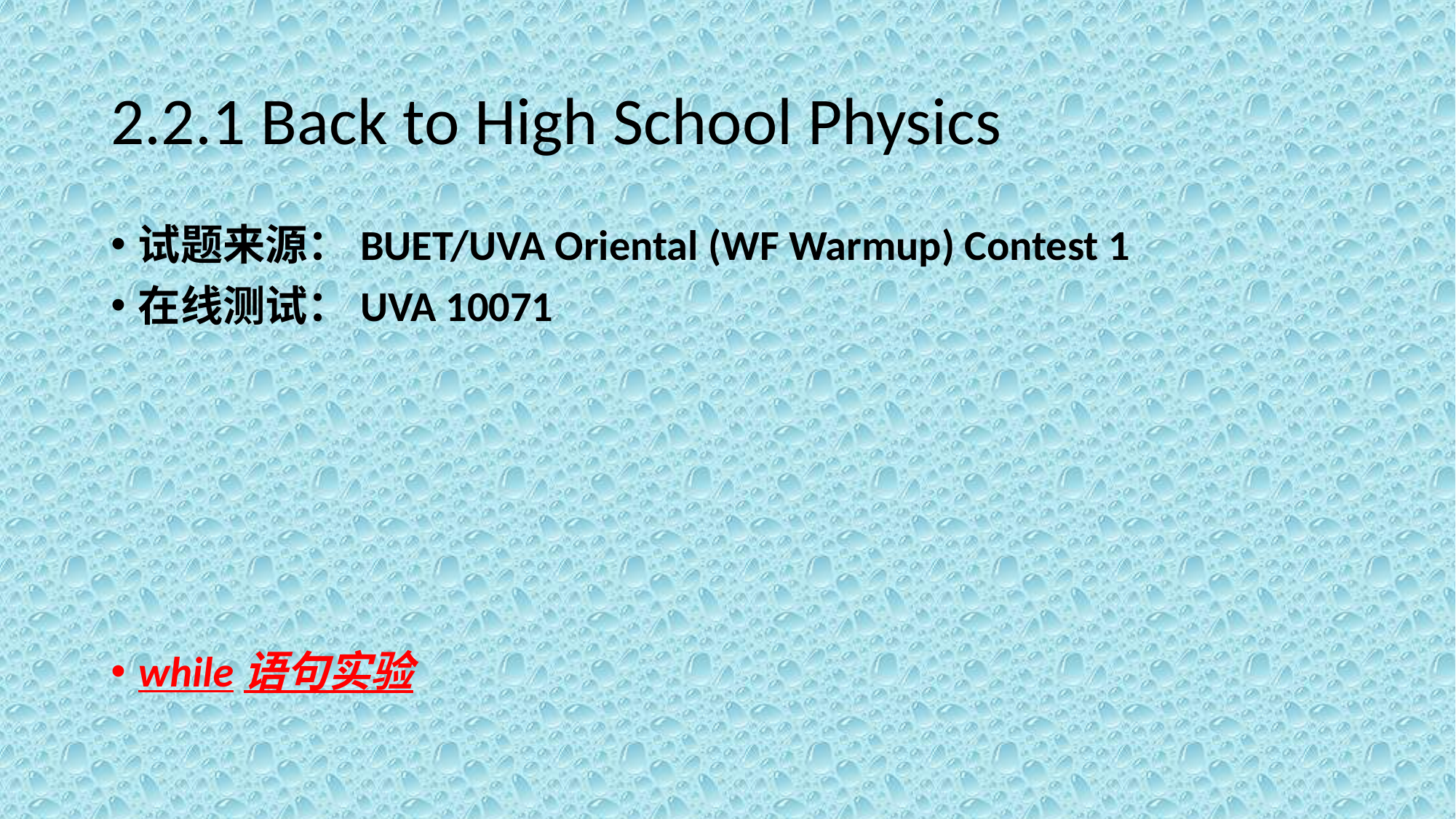

# 2.2.1 Back to High School Physics
试题来源：BUET/UVA Oriental (WF Warmup) Contest 1
在线测试：UVA 10071

while语句实验